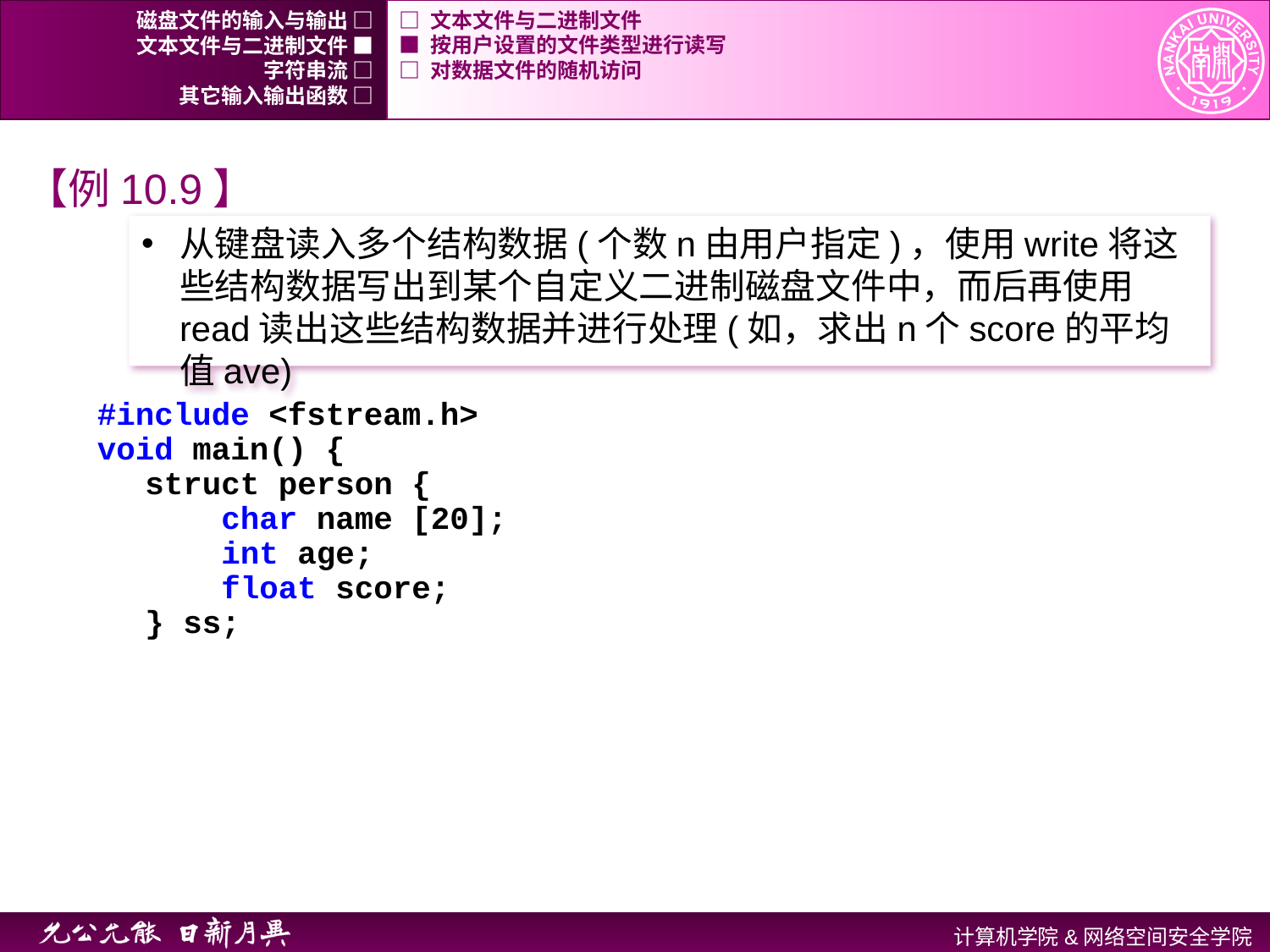

磁盘文件的输入与输出 □
□ 文本文件与二进制文件
文本文件与二进制文件 ■
■ 按用户设置的文件类型进行读写
字符串流 □
□ 对数据文件的随机访问
其它输入输出函数 □
【例10.9】
从键盘读入多个结构数据(个数n由用户指定)，使用write将这些结构数据写出到某个自定义二进制磁盘文件中，而后再使用read读出这些结构数据并进行处理(如，求出n个score的平均值ave)
#include <fstream.h>
void main() {
	struct person {
	    char name [20];
	    int age;
	    float score;
	} ss;